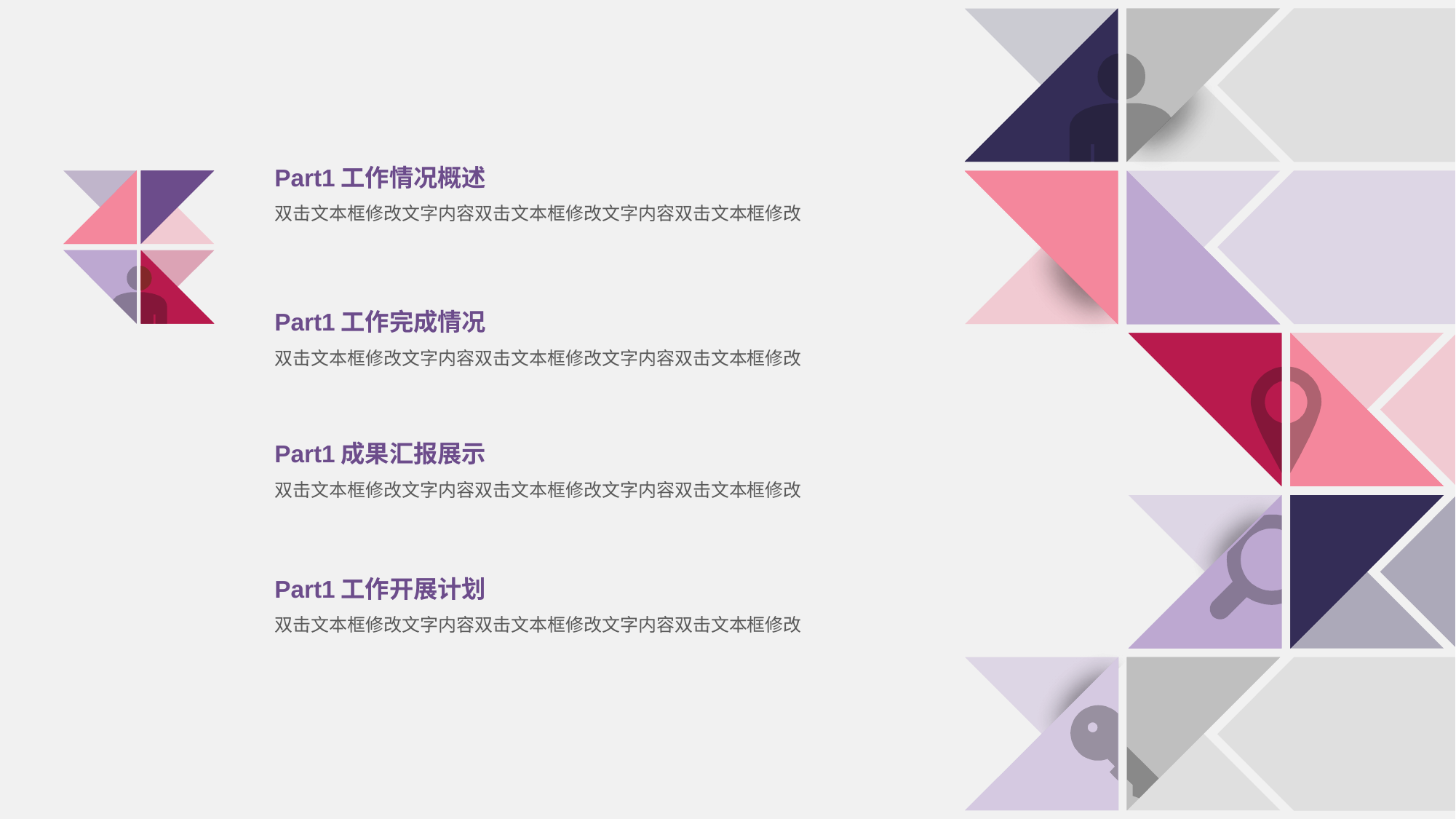

Part1工作情况概述
双击文本框修改文字内容双击文本框修改文字内容双击文本框修改

Part1工作完成情况
双击文本框修改文字内容双击文本框修改文字内容双击文本框修改

Part1成果汇报展示
双击文本框修改文字内容双击文本框修改文字内容双击文本框修改

Part1工作开展计划
双击文本框修改文字内容双击文本框修改文字内容双击文本框修改